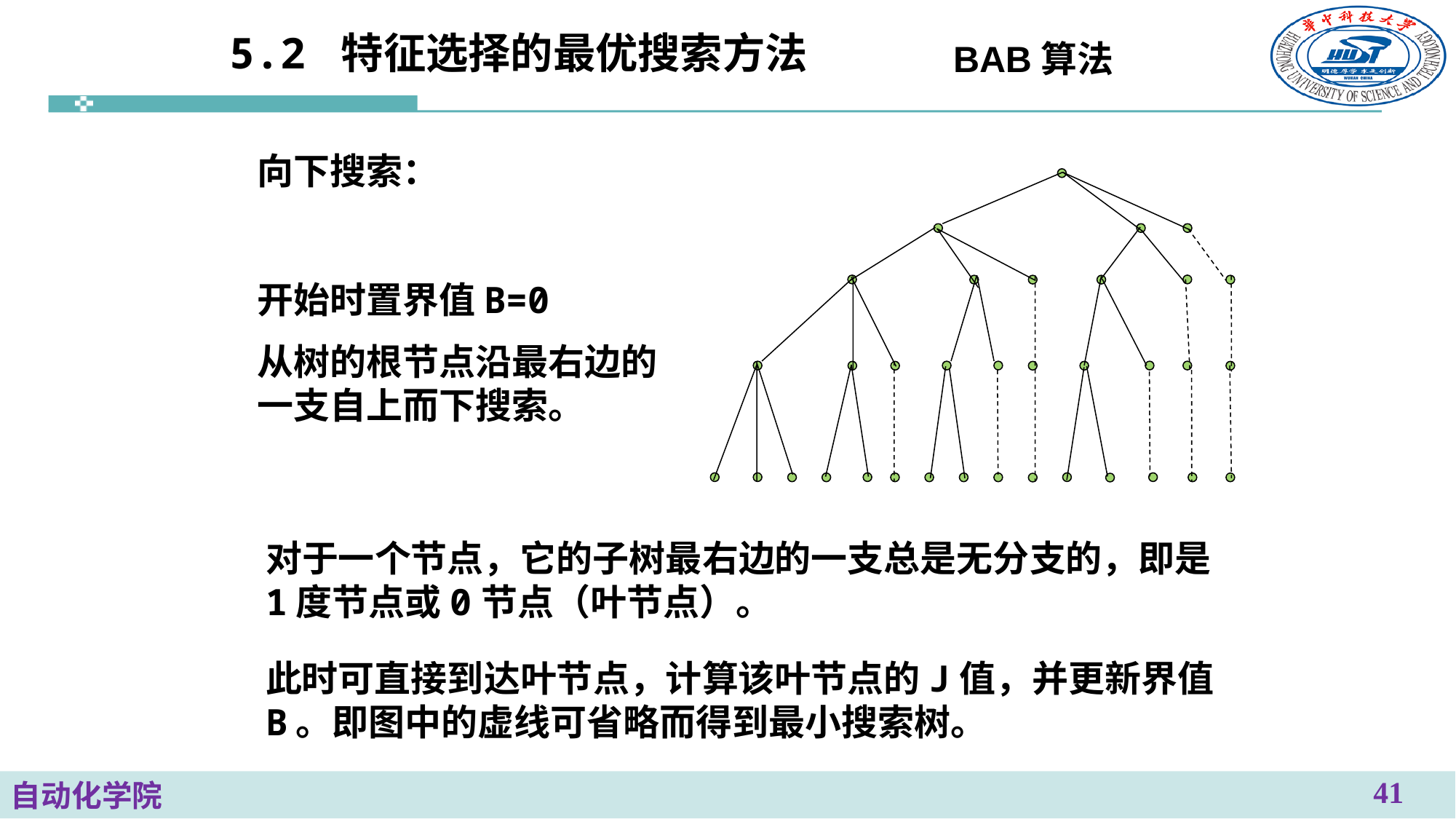

# 5.2 特征选择的最优搜索方法
BAB算法
向下搜索：

开始时置界值B=0
从树的根节点沿最右边的一支自上而下搜索。
对于一个节点，它的子树最右边的一支总是无分支的，即是1度节点或0节点（叶节点）。
此时可直接到达叶节点，计算该叶节点的J值，并更新界值B。即图中的虚线可省略而得到最小搜索树。
41